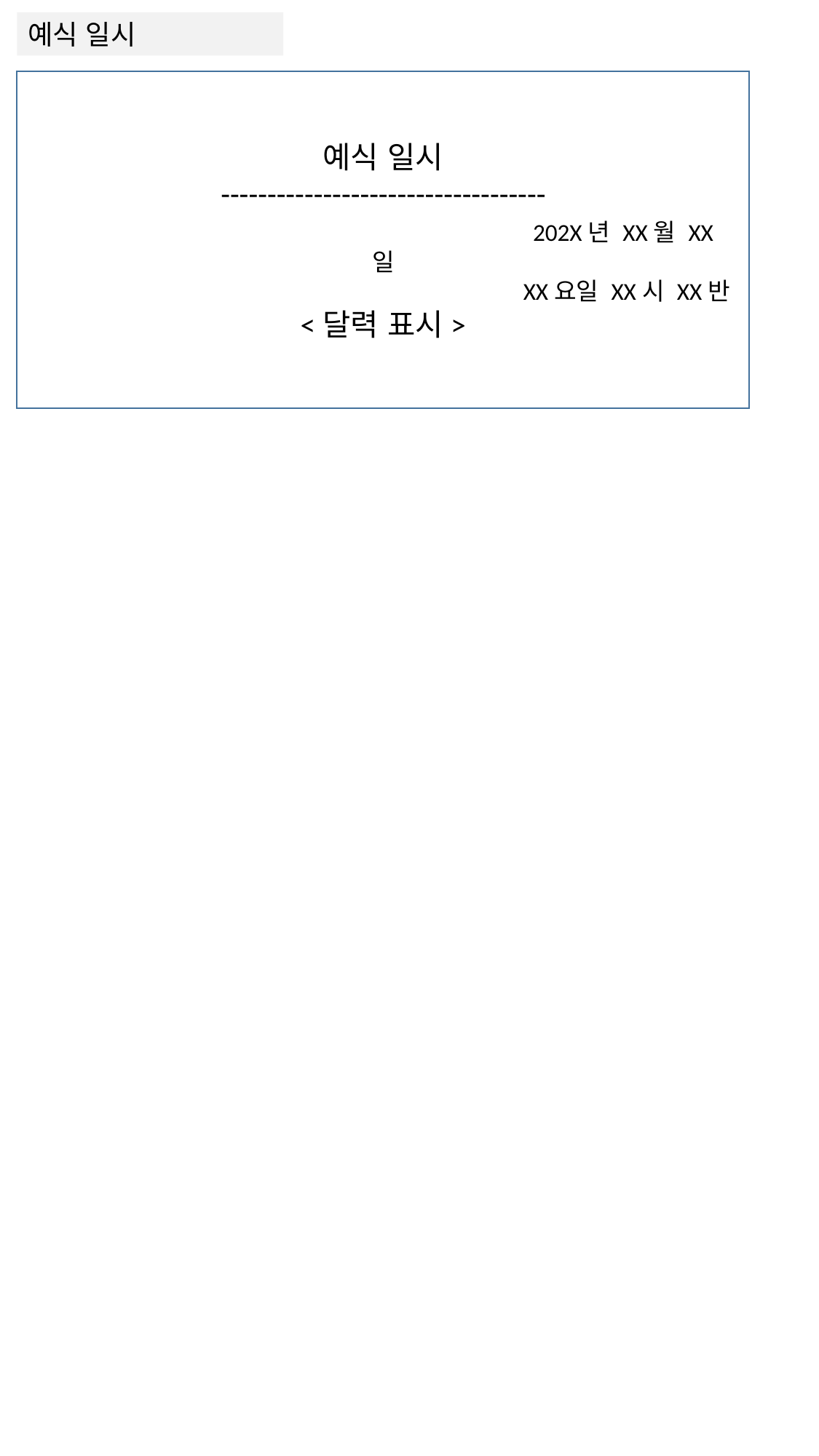

예식 일시
예식 일시
-----------------------------------
  				         202X년 XX월 XX일
XX요일 XX시 XX반
<달력 표시>
https://cadenzah.github.io/wedding/